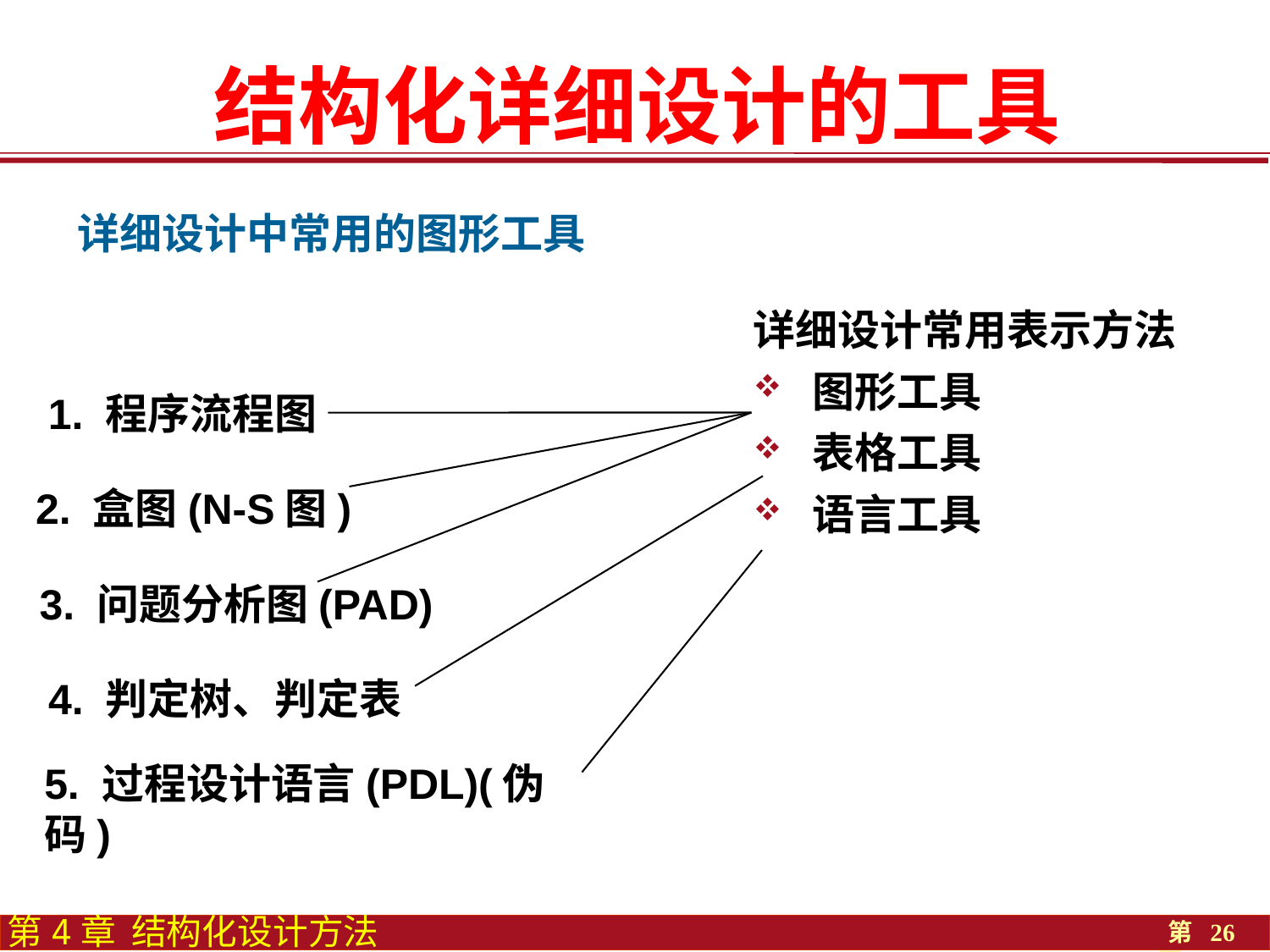

结构化详细设计的工具
详细设计中常用的图形工具
详细设计常用表示方法
 图形工具
 表格工具
 语言工具
1. 程序流程图

2. 盒图(N-S图)

3. 问题分析图(PAD)
4. 判定树、判定表
5. 过程设计语言(PDL)(伪码)